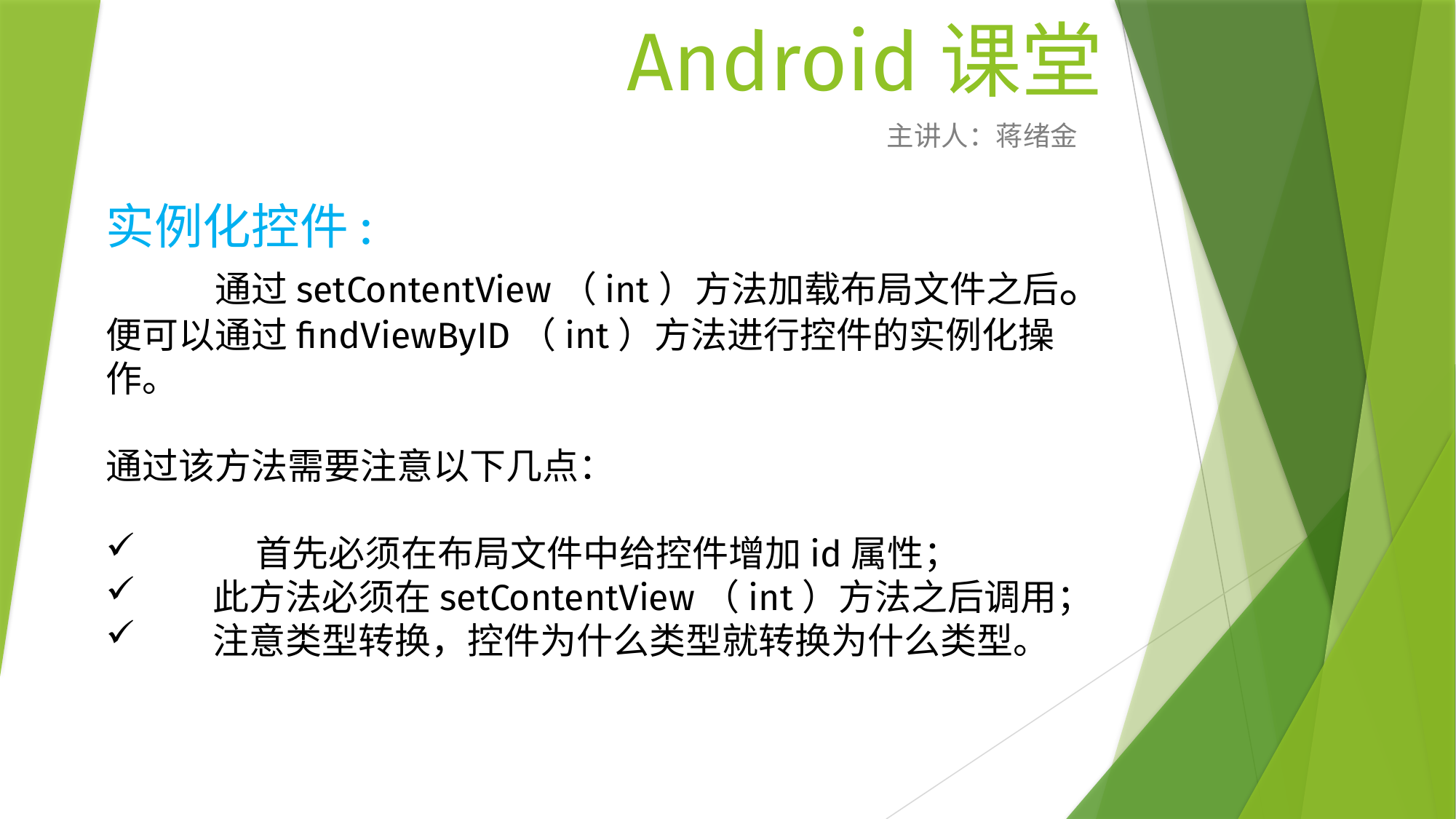

# Android课堂
主讲人：蒋绪金
实例化控件:
	通过setContentView（int）方法加载布局文件之后。
便可以通过findViewByID（int）方法进行控件的实例化操作。

通过该方法需要注意以下几点：

	首先必须在布局文件中给控件增加id属性；
       此方法必须在setContentView（int）方法之后调用；
       注意类型转换，控件为什么类型就转换为什么类型。